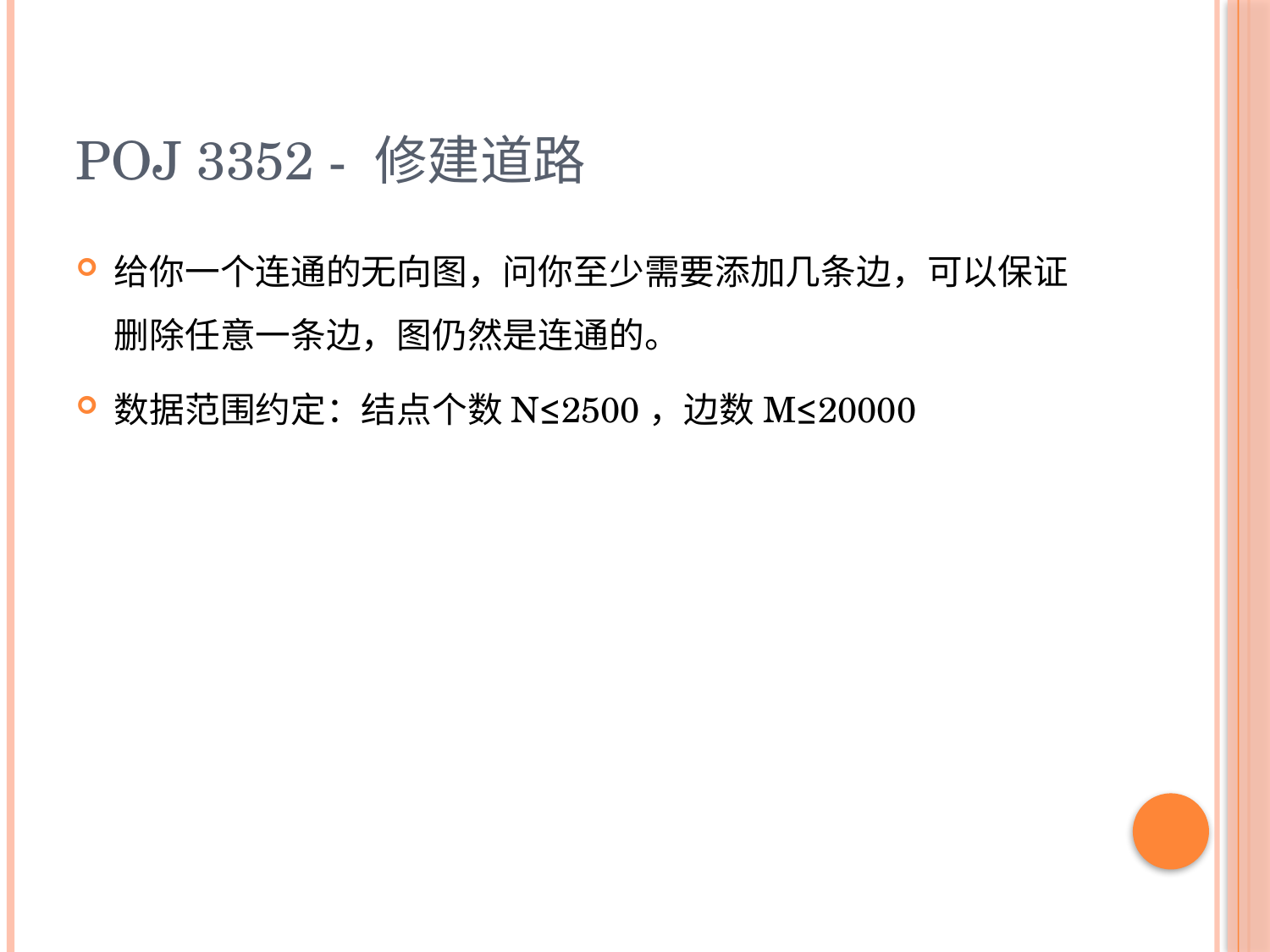

# POJ 3352 - 修建道路
给你一个连通的无向图，问你至少需要添加几条边，可以保证删除任意一条边，图仍然是连通的。
数据范围约定：结点个数N≤2500，边数M≤20000